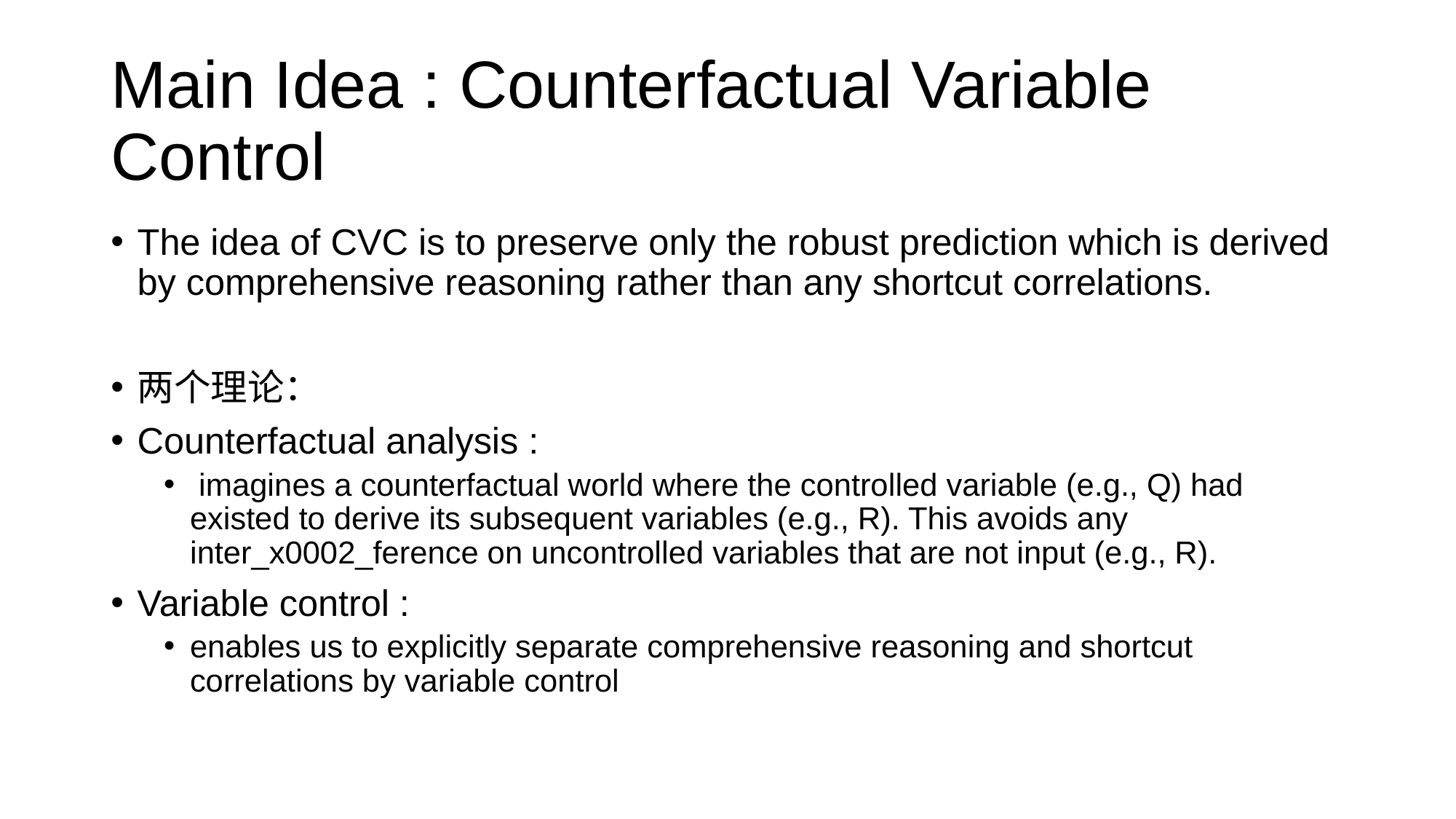

# Main Idea : Counterfactual Variable Control
The idea of CVC is to preserve only the robust prediction which is derived by comprehensive reasoning rather than any shortcut correlations.

两个理论：
Counterfactual analysis :
 imagines a counterfactual world where the controlled variable (e.g., Q) had existed to derive its subsequent variables (e.g., R). This avoids any inter_x0002_ference on uncontrolled variables that are not input (e.g., R).
Variable control :
enables us to explicitly separate comprehensive reasoning and shortcut correlations by variable control